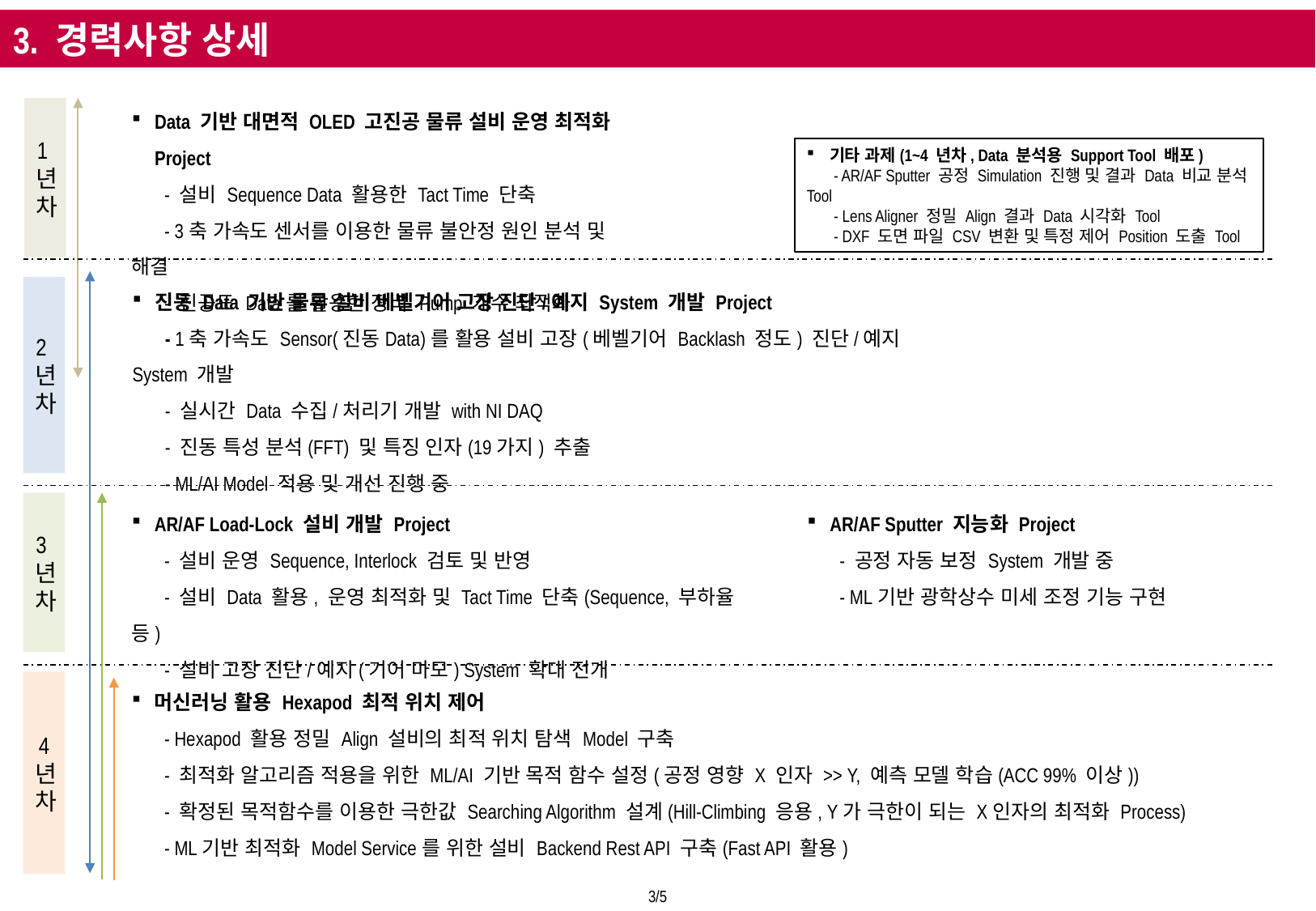

3. 경력사항 상세
Data 기반 대면적 OLED 고진공 물류 설비 운영 최적화 Project
       - 설비 Sequence Data 활용한 Tact Time 단축
       - 3축 가속도 센서를 이용한 물류 불안정 원인 분석 및 해결
       - 진공도 Data를 활용한 장비 Pump 개수 최적화
1년차
기타 과제(1~4 년차, Data 분석용 Support Tool 배포)
       - AR/AF Sputter 공정 Simulation 진행 및 결과 Data 비교 분석 Tool
       - Lens Aligner 정밀 Align 결과 Data 시각화 Tool
       - DXF 도면 파일 CSV 변환 및 특정 제어 Position 도출 Tool
진동 Data 기반 물류 설비 베벨기어 고장 진단/예지 System 개발 Project
       - 1축 가속도 Sensor(진동Data)를 활용 설비 고장(베벨기어 Backlash 정도) 진단/예지 System 개발
       - 실시간 Data 수집/처리기 개발 with NI DAQ
       - 진동 특성 분석(FFT) 및 특징 인자(19가지) 추출
       - ML/AI Model 적용 및 개선 진행 중
2년차
3년차
AR/AF Load-Lock 설비 개발 Project
       - 설비 운영 Sequence, Interlock 검토 및 반영
       - 설비 Data 활용, 운영 최적화 및 Tact Time 단축(Sequence, 부하율 등)
       - 설비 고장 진단/예지(기어 마모) System 확대 전개
AR/AF Sputter 지능화 Project
       - 공정 자동 보정 System 개발 중
       - ML기반 광학상수 미세 조정 기능 구현
4
년
차
머신러닝 활용 Hexapod 최적 위치 제어
       - Hexapod 활용 정밀 Align 설비의 최적 위치 탐색 Model 구축
       - 최적화 알고리즘 적용을 위한 ML/AI 기반 목적 함수 설정(공정 영향 X 인자 >> Y, 예측 모델 학습(ACC 99% 이상))
       - 확정된 목적함수를 이용한 극한값 Searching Algorithm 설계(Hill-Climbing 응용, Y가 극한이 되는 X인자의 최적화 Process)
       - ML기반 최적화 Model Service를 위한 설비 Backend Rest API 구축(Fast API 활용)
3/5